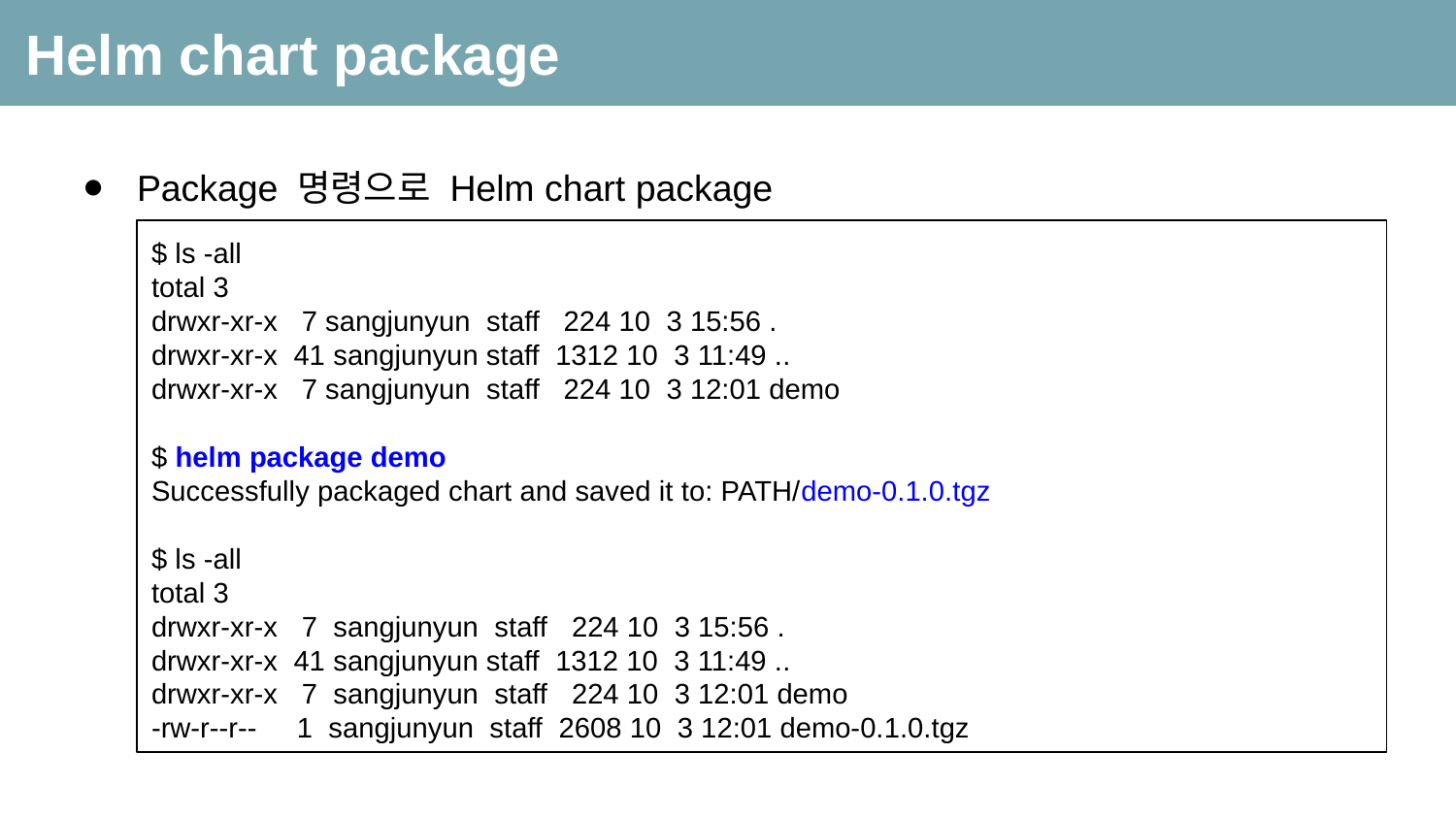

Helm chart package
Package 명령으로 Helm chart package
$ ls -all
total 3
drwxr-xr-x   7 sangjunyun  staff   224 10  3 15:56 .
drwxr-xr-x  41 sangjunyun staff  1312 10  3 11:49 ..
drwxr-xr-x   7 sangjunyun  staff   224 10  3 12:01 demo

$ helm package demo
Successfully packaged chart and saved it to: PATH/demo-0.1.0.tgz

$ ls -all
total 3
drwxr-xr-x   7  sangjunyun  staff   224 10  3 15:56 .
drwxr-xr-x  41 sangjunyun staff  1312 10  3 11:49 ..
drwxr-xr-x   7  sangjunyun  staff   224 10  3 12:01 demo
-rw-r--r--     1  sangjunyun  staff  2608 10  3 12:01 demo-0.1.0.tgz